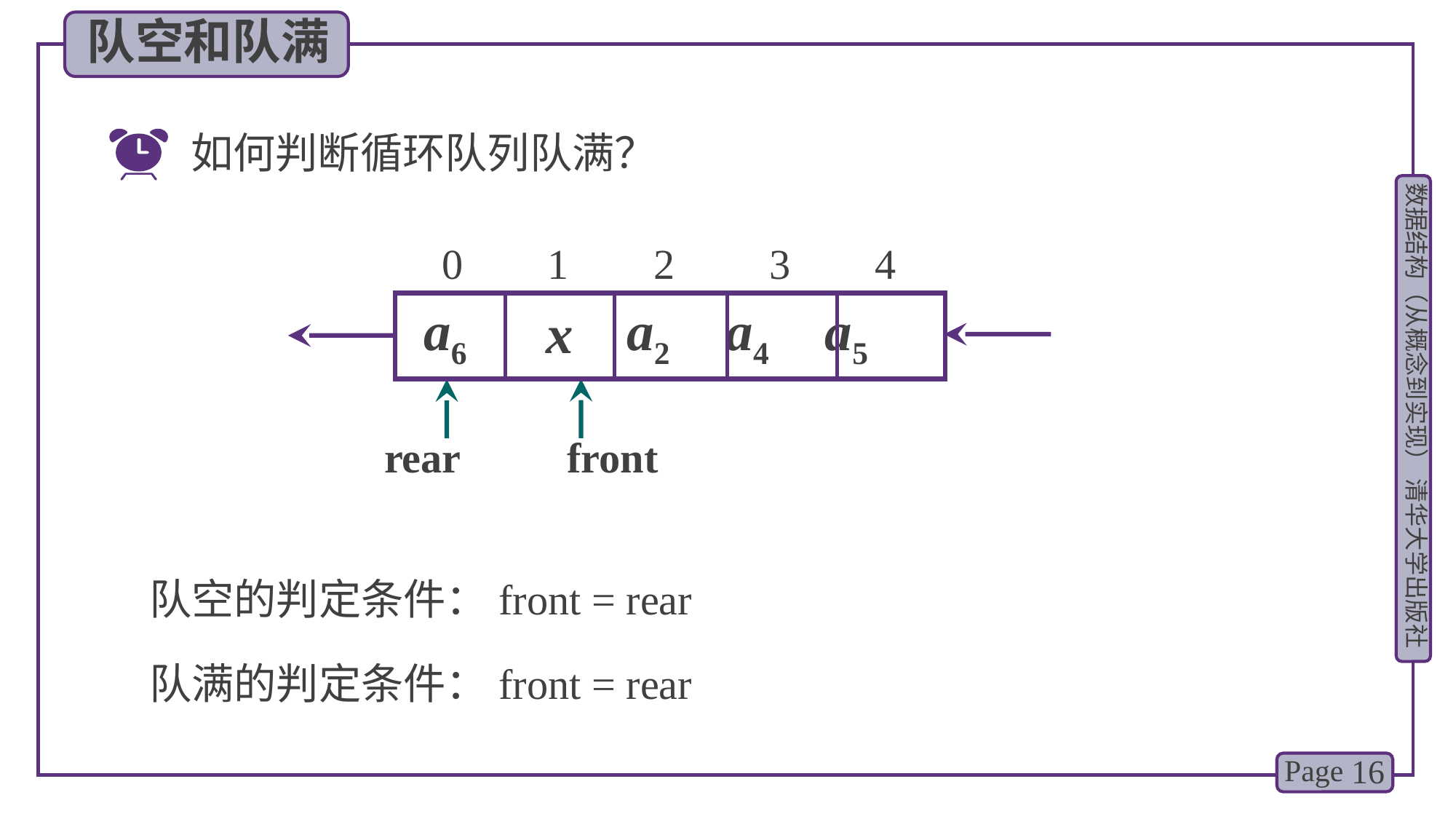

队空和队满

如何判断循环队列队满？

0        1        2         3        4
a6                    a2       a4       a5

x

front

rear
队空的判定条件：front = rear
队满的判定条件：front = rear